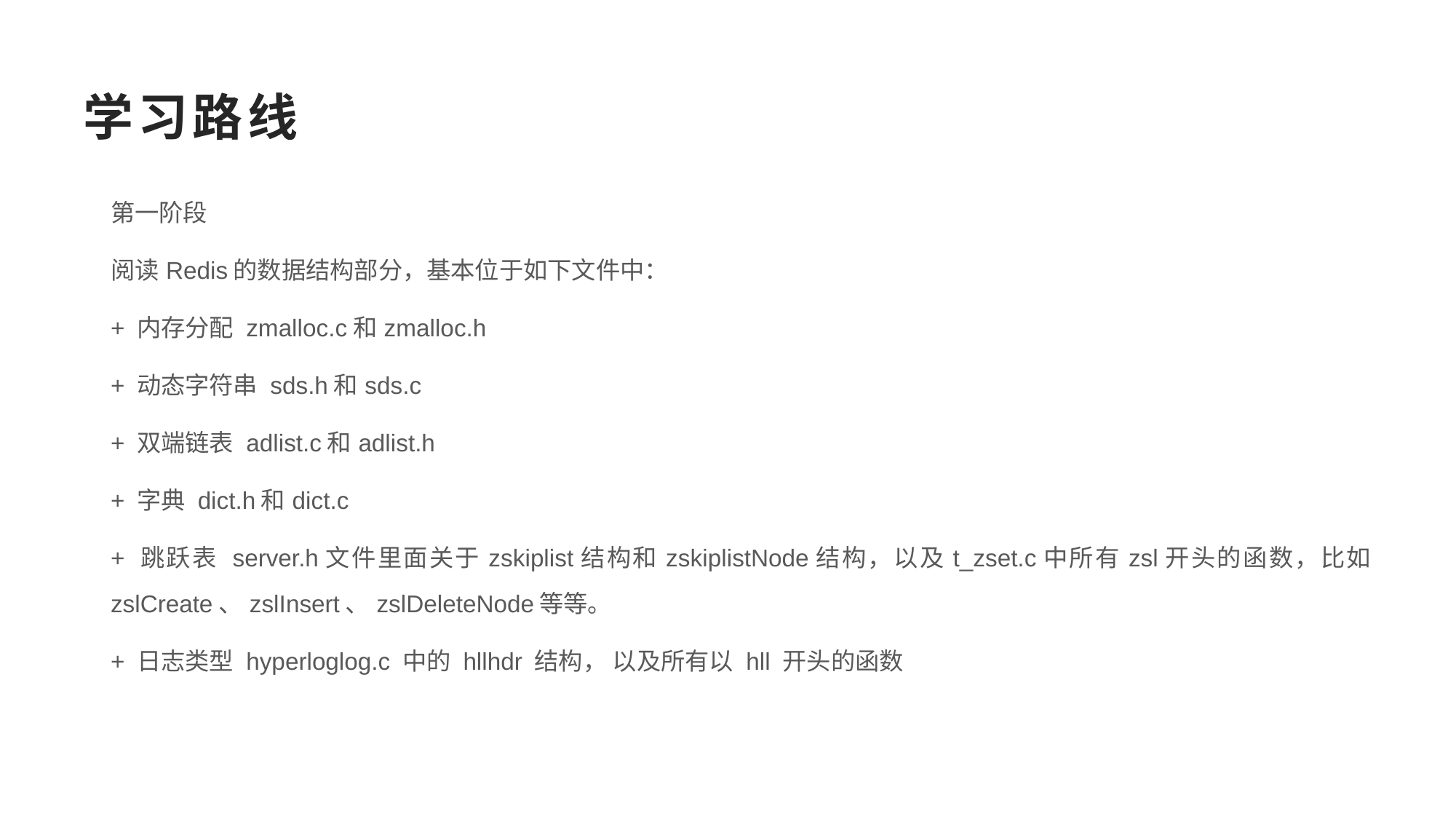

学习路线
第一阶段
阅读Redis的数据结构部分，基本位于如下文件中：
+ 内存分配 zmalloc.c和zmalloc.h
+ 动态字符串 sds.h和sds.c
+ 双端链表 adlist.c和adlist.h
+ 字典 dict.h和dict.c
+ 跳跃表 server.h文件里面关于zskiplist结构和zskiplistNode结构，以及t_zset.c中所有zsl开头的函数，比如 zslCreate、zslInsert、zslDeleteNode等等。
+ 日志类型 hyperloglog.c 中的 hllhdr 结构， 以及所有以 hll 开头的函数